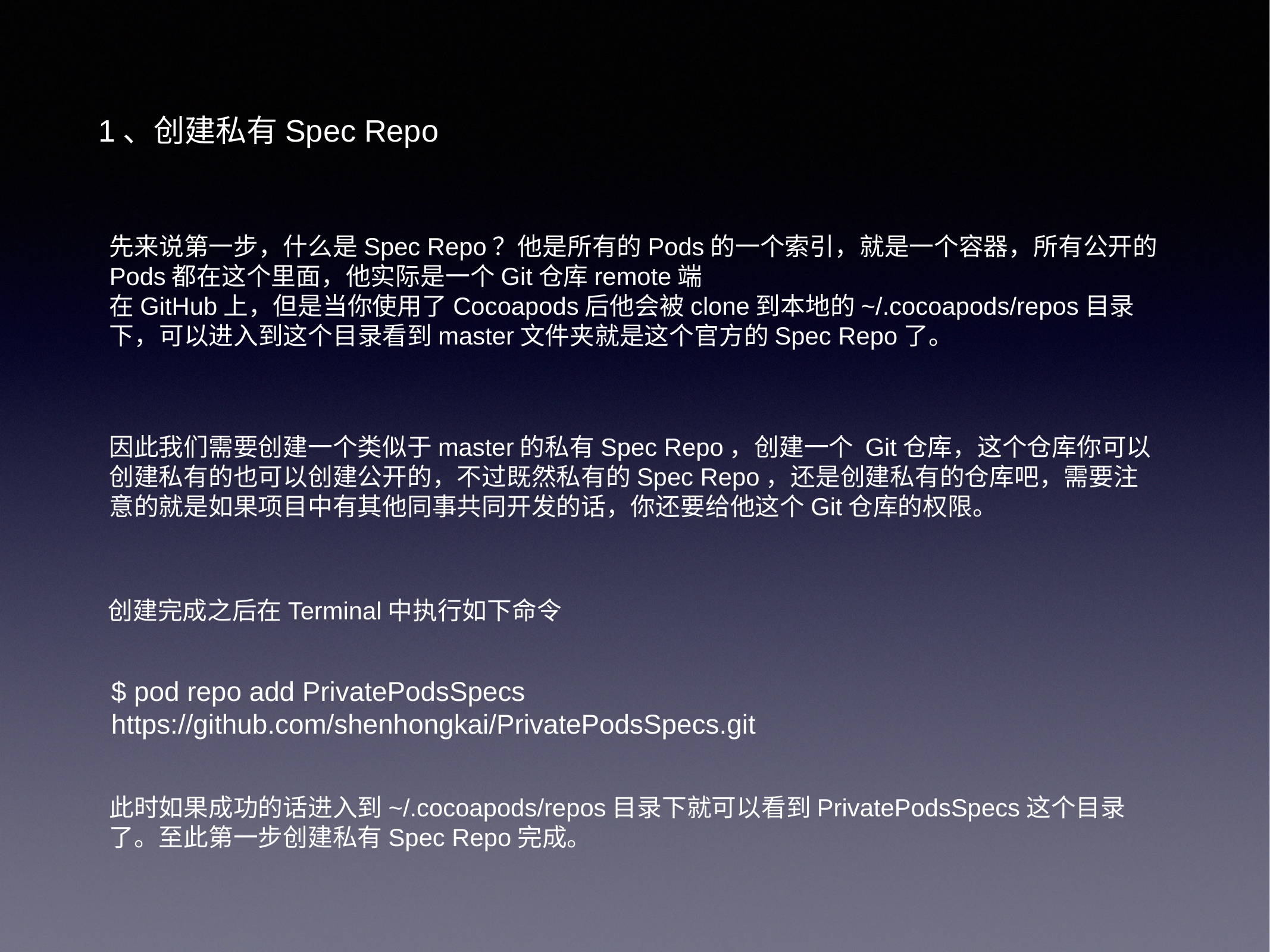

1、创建私有Spec Repo
先来说第一步，什么是Spec Repo？他是所有的Pods的一个索引，就是一个容器，所有公开的Pods都在这个里面，他实际是一个Git仓库remote端
在GitHub上，但是当你使用了Cocoapods后他会被clone到本地的~/.cocoapods/repos目录下，可以进入到这个目录看到master文件夹就是这个官方的Spec Repo了。
因此我们需要创建一个类似于master的私有Spec Repo，创建一个 Git仓库，这个仓库你可以创建私有的也可以创建公开的，不过既然私有的Spec Repo，还是创建私有的仓库吧，需要注意的就是如果项目中有其他同事共同开发的话，你还要给他这个Git仓库的权限。
创建完成之后在Terminal中执行如下命令
$ pod repo add PrivatePodsSpecs https://github.com/shenhongkai/PrivatePodsSpecs.git
此时如果成功的话进入到~/.cocoapods/repos目录下就可以看到PrivatePodsSpecs这个目录了。至此第一步创建私有Spec Repo完成。